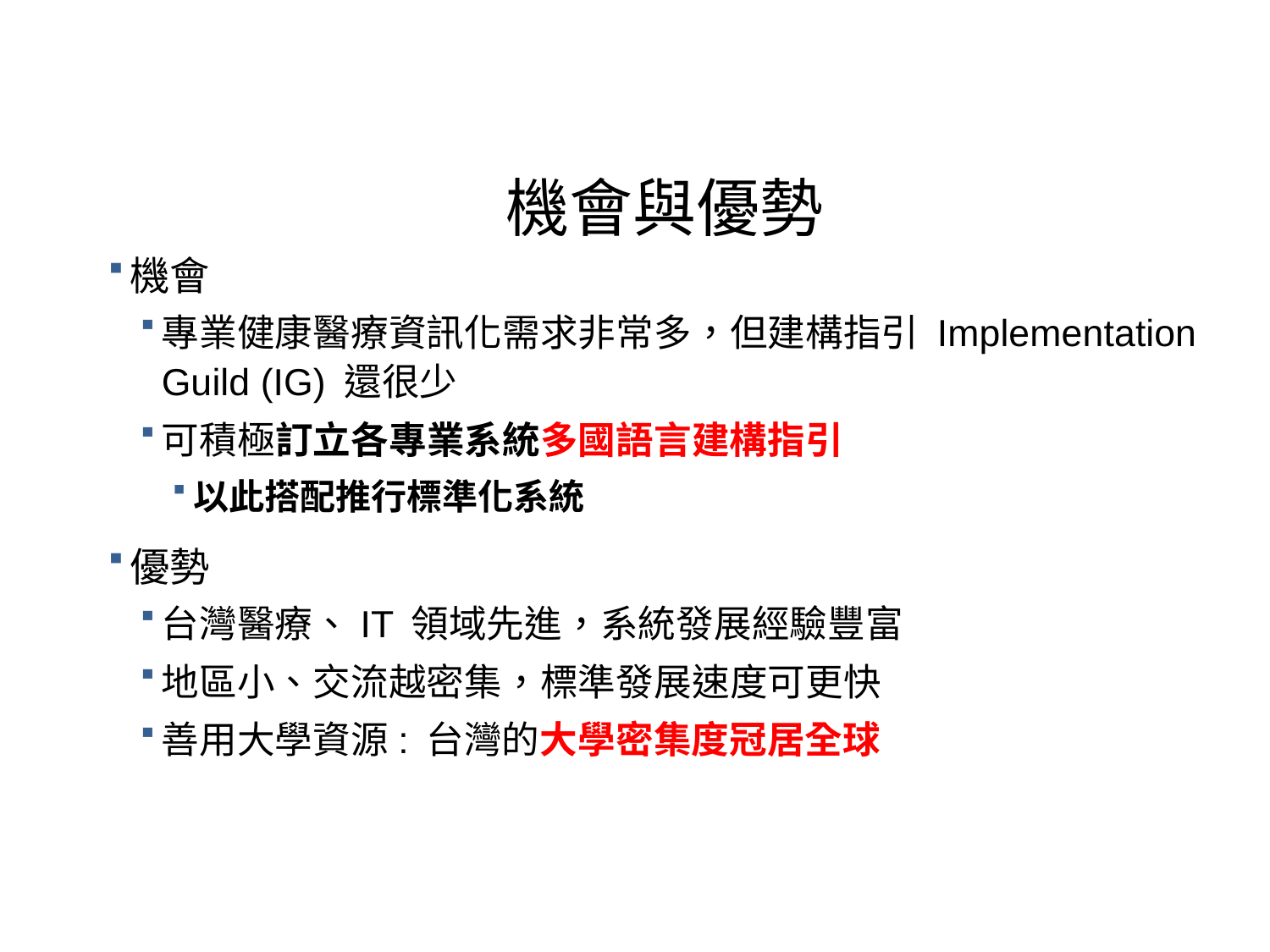

機會與優勢
機會
專業健康醫療資訊化需求非常多，但建構指引 Implementation Guild (IG) 還很少
可積極訂立各專業系統多國語言建構指引
以此搭配推行標準化系統
優勢
台灣醫療、IT 領域先進，系統發展經驗豐富
地區小、交流越密集，標準發展速度可更快
善用大學資源: 台灣的大學密集度冠居全球